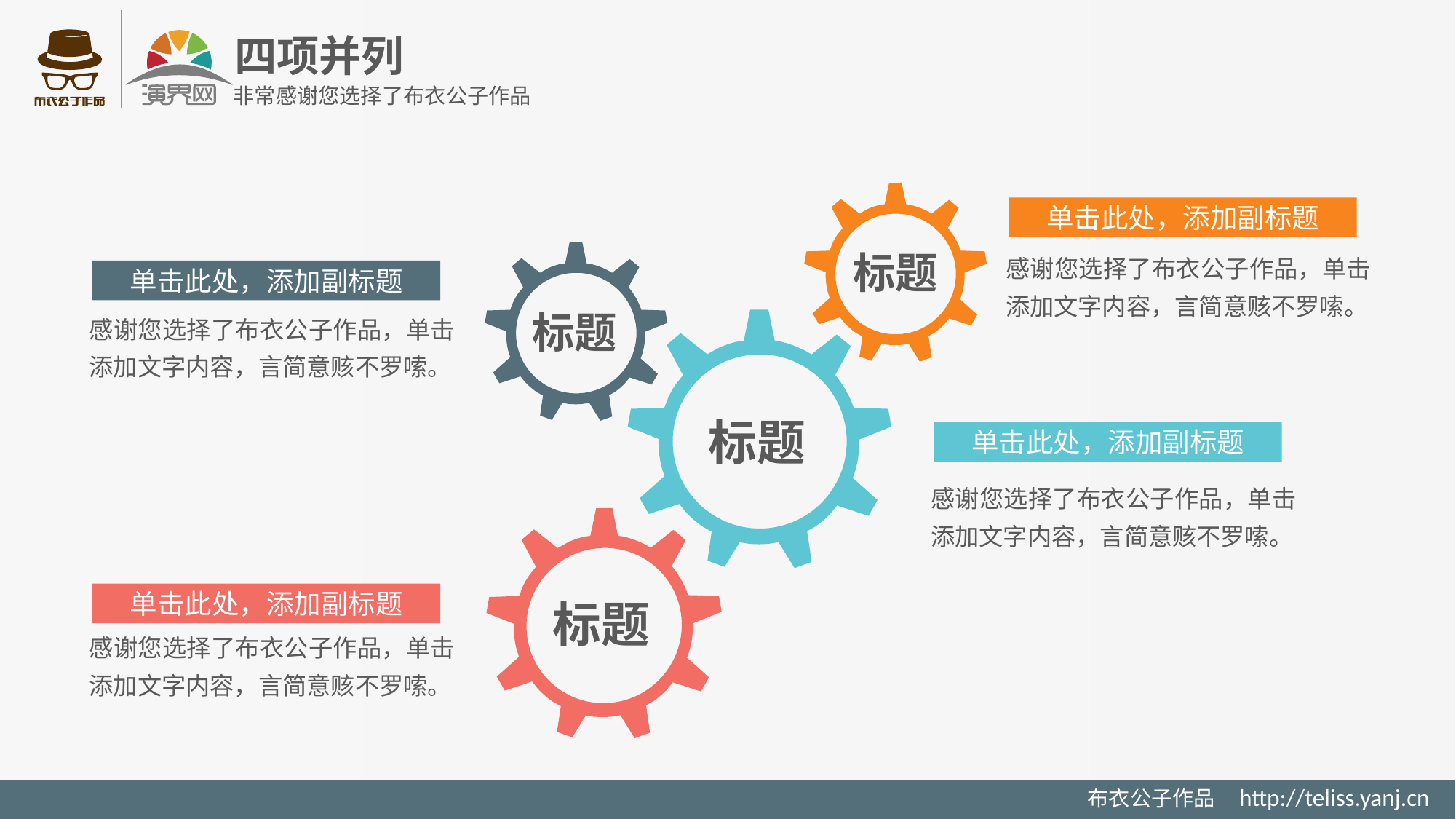

四项并列
非常感谢您选择了布衣公子作品

单击此处，添加副标题
感谢您选择了布衣公子作品，单击添加文字内容，言简意赅不罗嗦。
标题

单击此处，添加副标题
标题
感谢您选择了布衣公子作品，单击添加文字内容，言简意赅不罗嗦。

标题
单击此处，添加副标题
感谢您选择了布衣公子作品，单击添加文字内容，言简意赅不罗嗦。

单击此处，添加副标题
标题
感谢您选择了布衣公子作品，单击添加文字内容，言简意赅不罗嗦。
布衣公子作品    http://teliss.yanj.cn